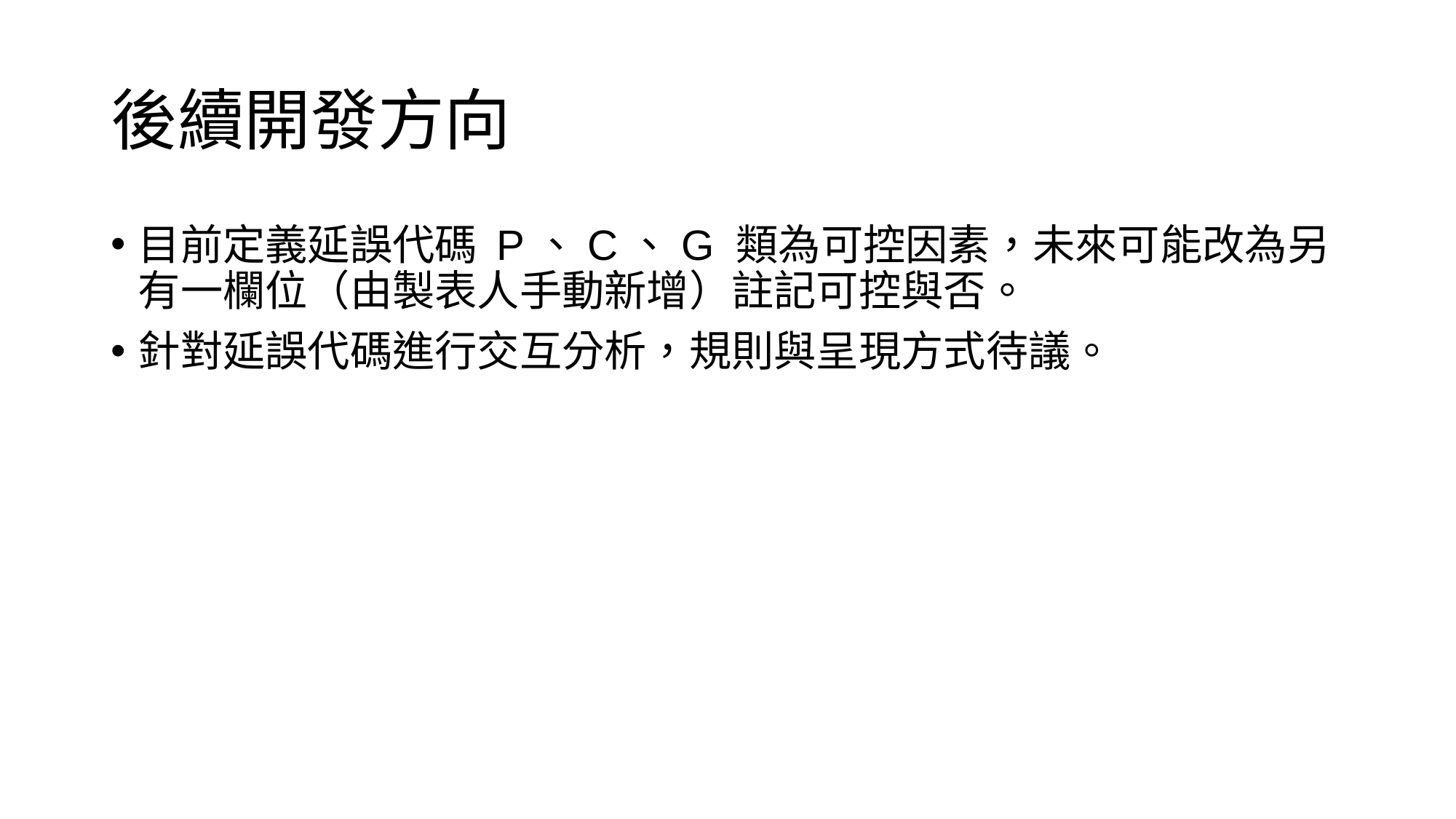

# 後續開發方向
目前定義延誤代碼 P、C、G 類為可控因素，未來可能改為另有一欄位（由製表人手動新增）註記可控與否。
針對延誤代碼進行交互分析，規則與呈現方式待議。